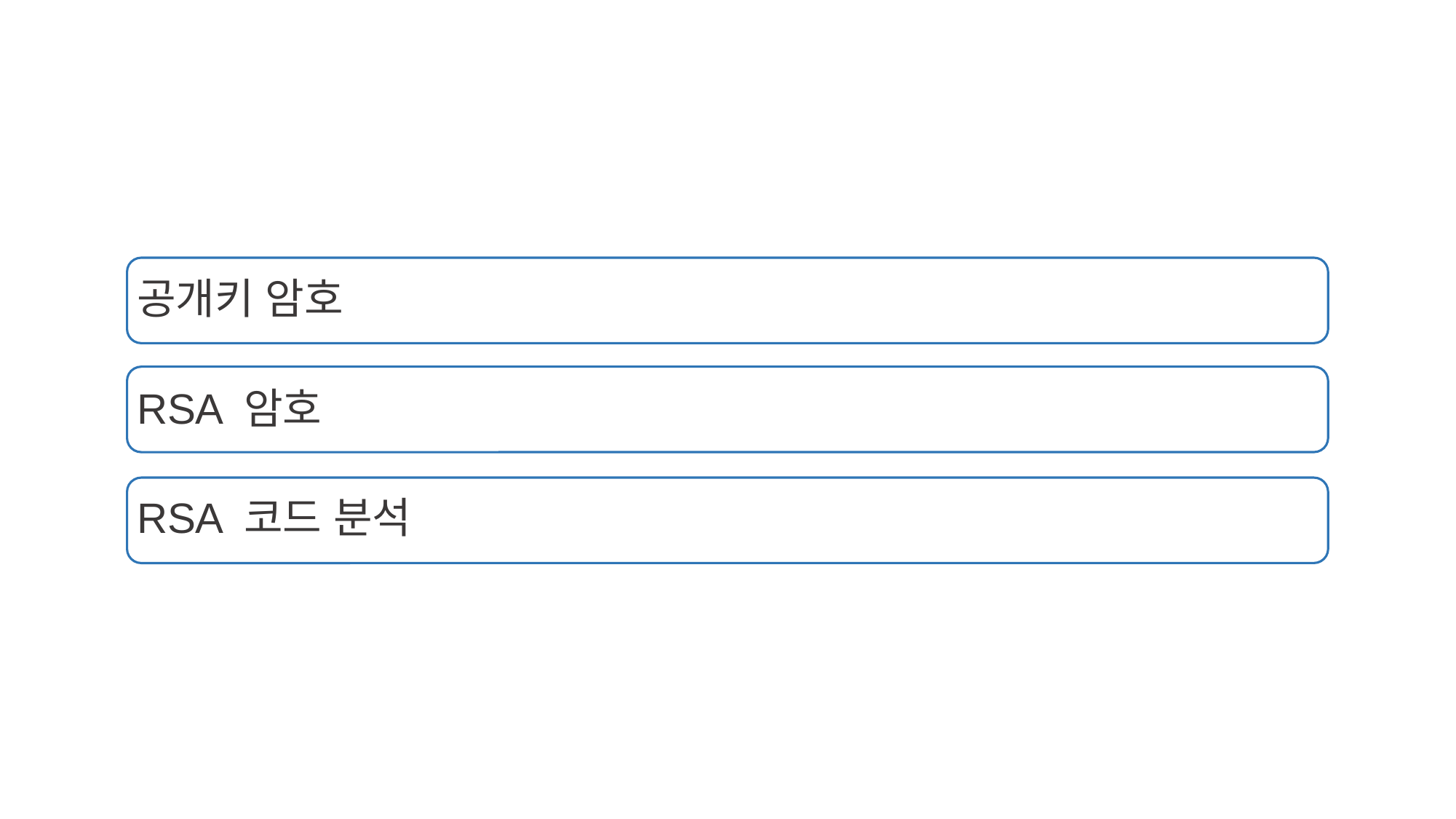

공개키 암호
RSA 암호
RSA 코드 분석